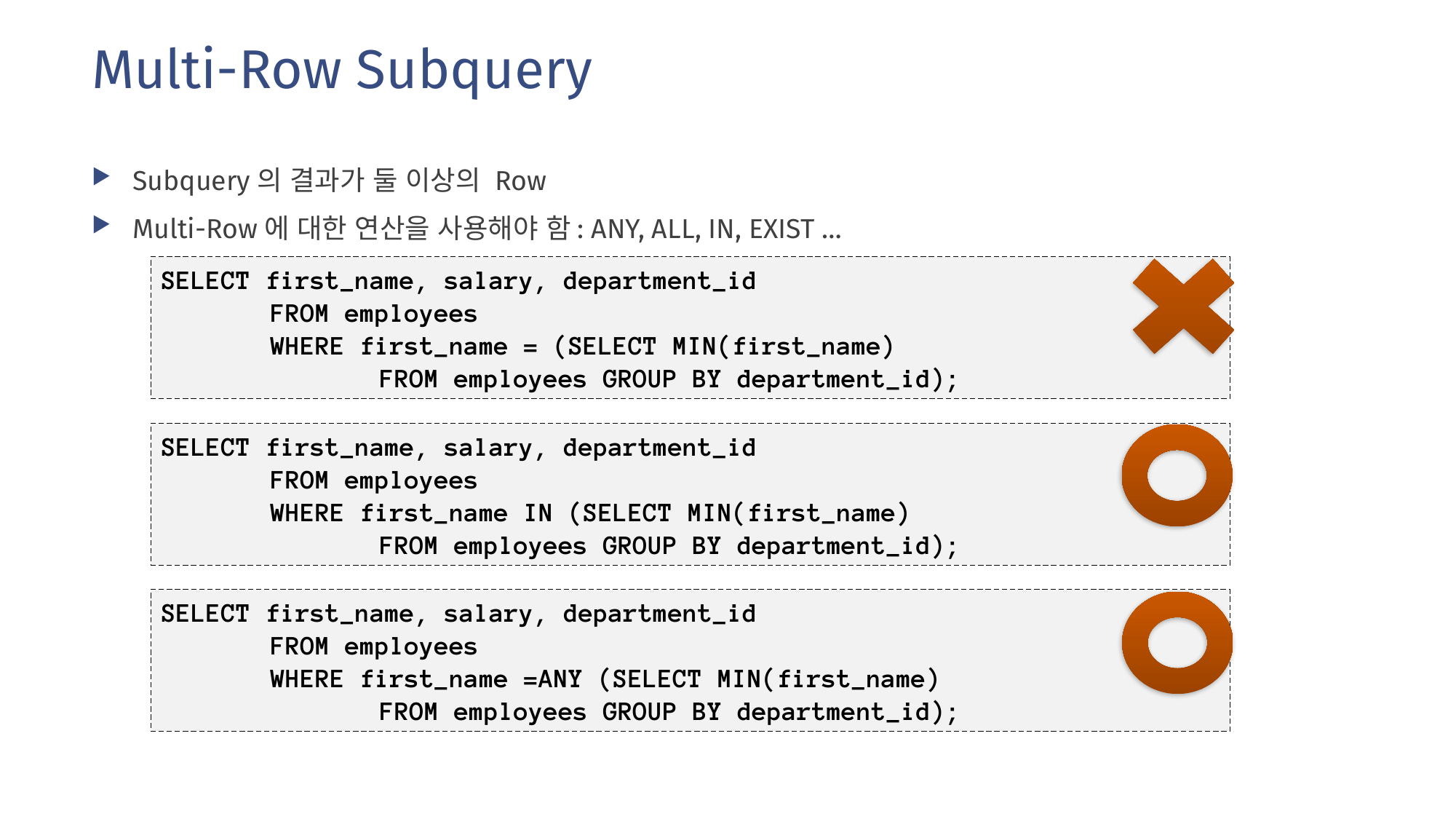

# Multi-Row Subquery
Subquery의 결과가 둘 이상의 Row
Multi-Row에 대한 연산을 사용해야 함: ANY, ALL, IN, EXIST …

SELECT first_name, salary, department_id
	FROM employees
	WHERE first_name = (SELECT MIN(first_name)
		FROM employees GROUP BY department_id);
SELECT first_name, salary, department_id
	FROM employees
	WHERE first_name IN (SELECT MIN(first_name)
		FROM employees GROUP BY department_id);

SELECT first_name, salary, department_id
	FROM employees
	WHERE first_name =ANY (SELECT MIN(first_name)
		FROM employees GROUP BY department_id);